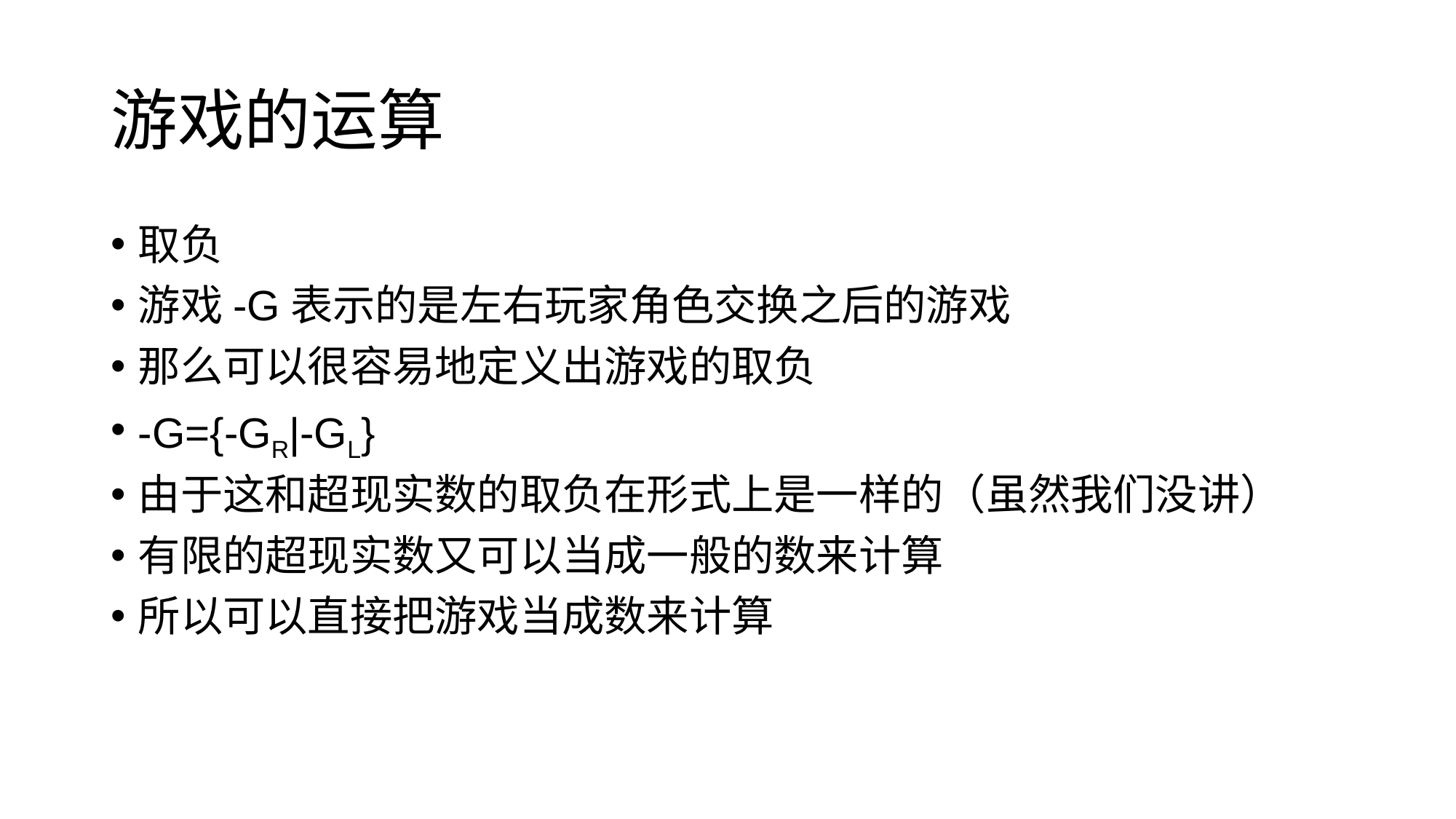

# 游戏的运算
取负
游戏-G表示的是左右玩家角色交换之后的游戏
那么可以很容易地定义出游戏的取负
-G={-GR|-GL}
由于这和超现实数的取负在形式上是一样的（虽然我们没讲）
有限的超现实数又可以当成一般的数来计算
所以可以直接把游戏当成数来计算